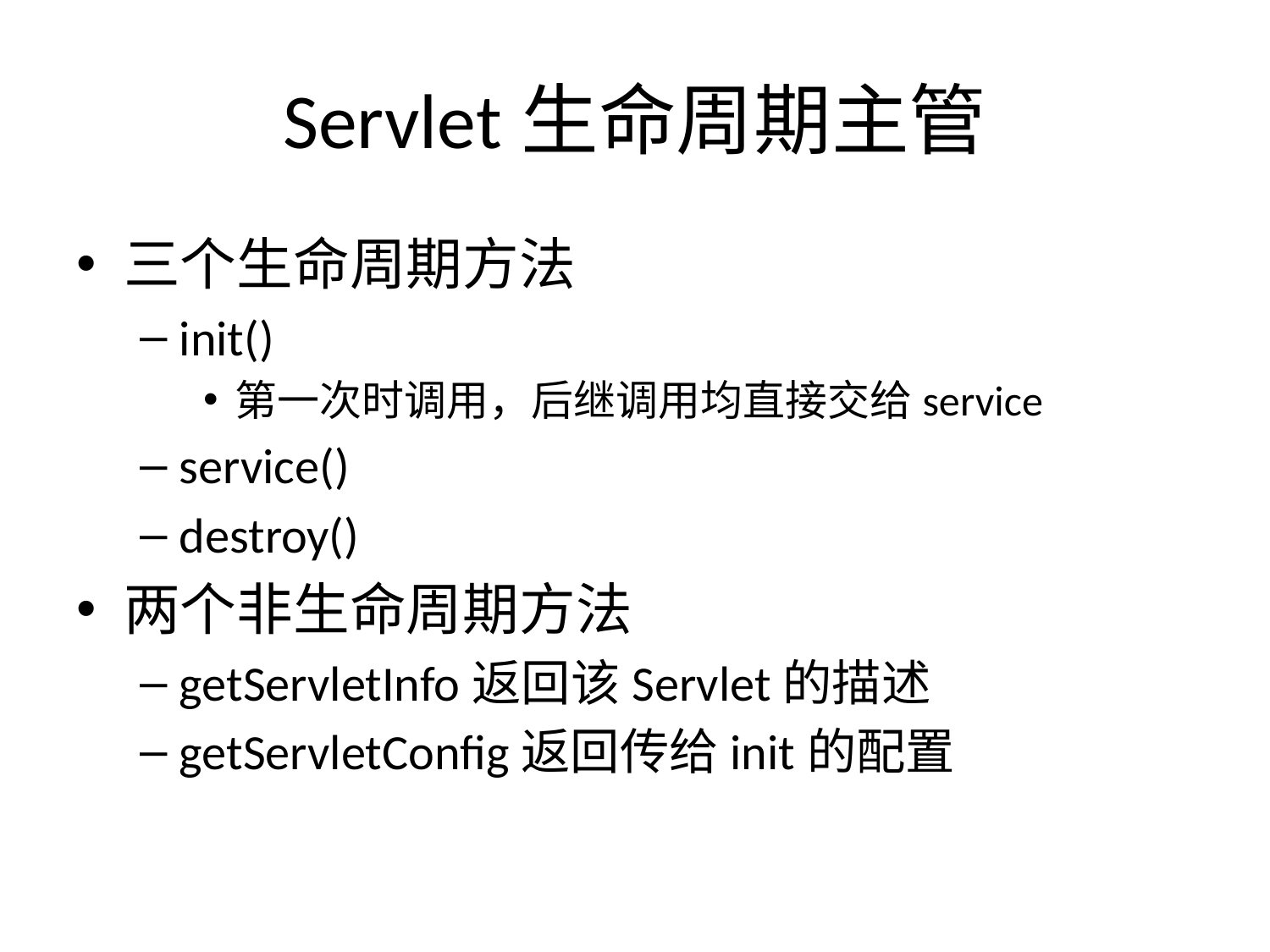

# Servlet生命周期主管
三个生命周期方法
init()
第一次时调用，后继调用均直接交给service
service()
destroy()
两个非生命周期方法
getServletInfo返回该Servlet的描述
getServletConfig返回传给init的配置